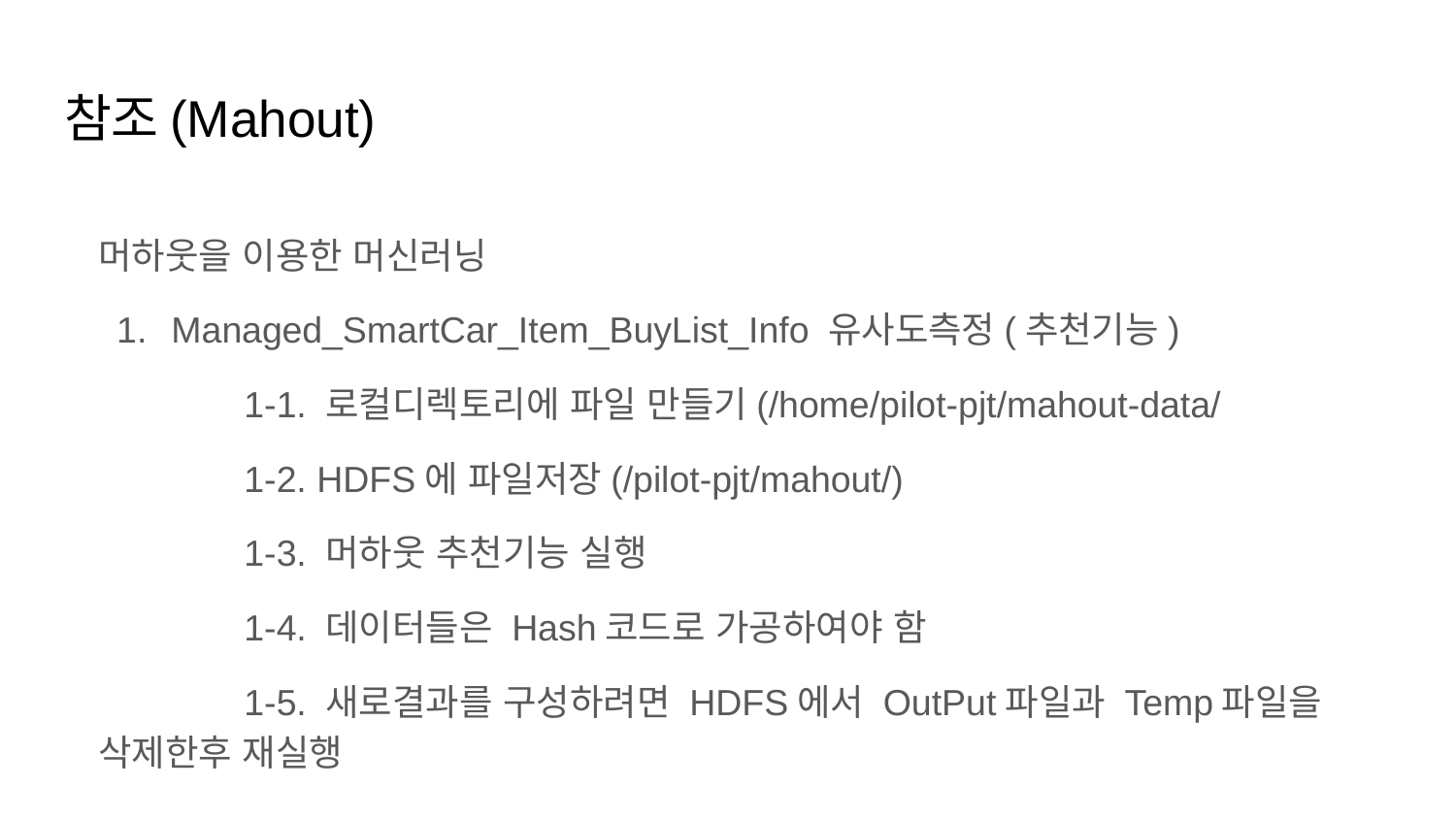

# 참조(Mahout)
머하웃을 이용한 머신러닝
Managed_SmartCar_Item_BuyList_Info 유사도측정(추천기능)
	1-1. 로컬디렉토리에 파일 만들기(/home/pilot-pjt/mahout-data/
	1-2. HDFS에 파일저장(/pilot-pjt/mahout/)
	1-3. 머하웃 추천기능 실행
	1-4. 데이터들은 Hash코드로 가공하여야 함
	1-5. 새로결과를 구성하려면 HDFS에서 OutPut파일과 Temp파일을 삭제한후 재실행